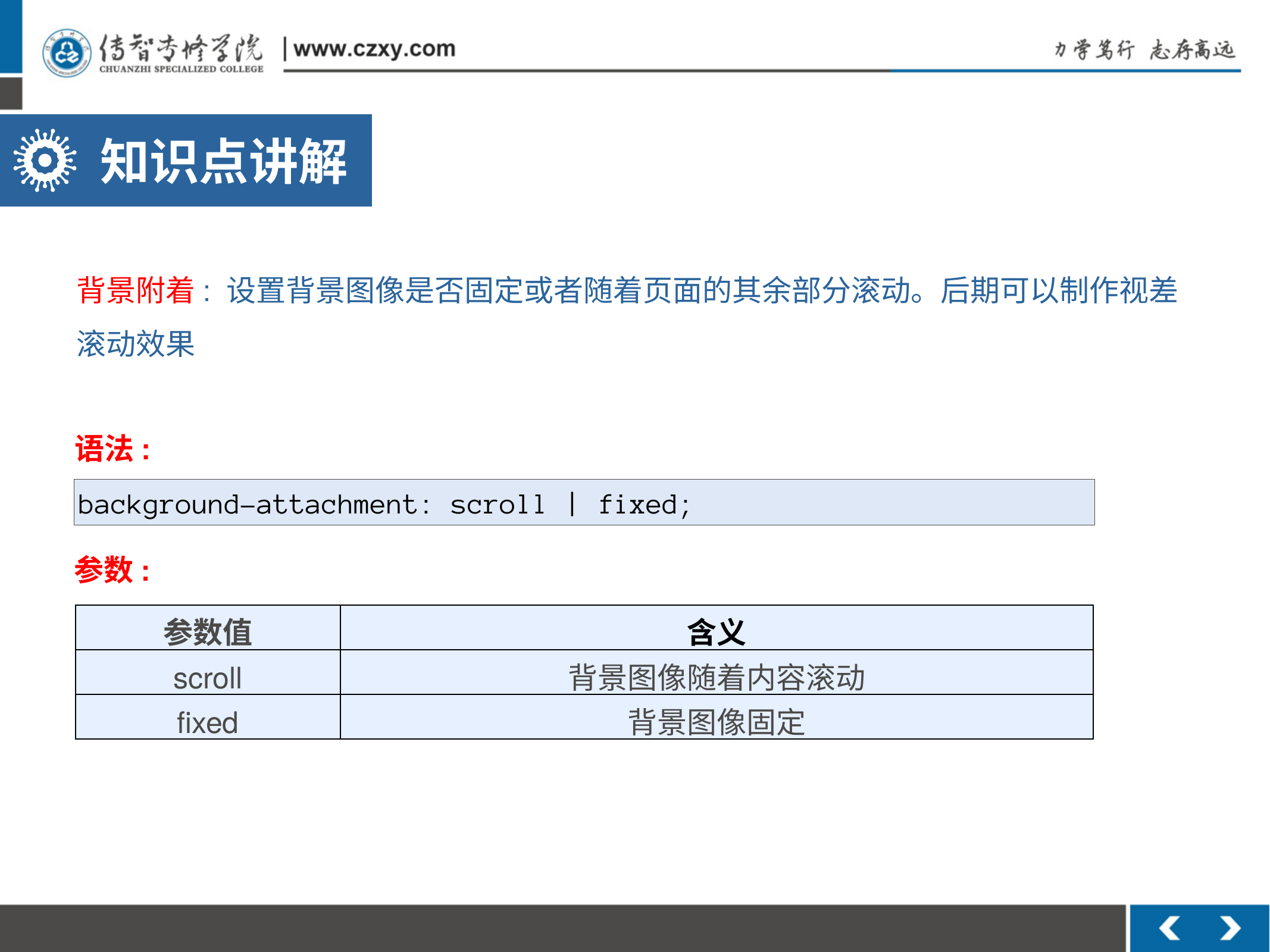

知识点讲解
背景附着: 设置背景图像是否固定或者随着页面的其余部分滚动。后期可以制作视差
滚动效果
语法:
background-attachment: scroll | fixed;
参数:
| 参数值 | 含义 |
| --- | --- |
| scroll | 背景图像随着内容滚动 |
| fixed | 背景图像固定 |